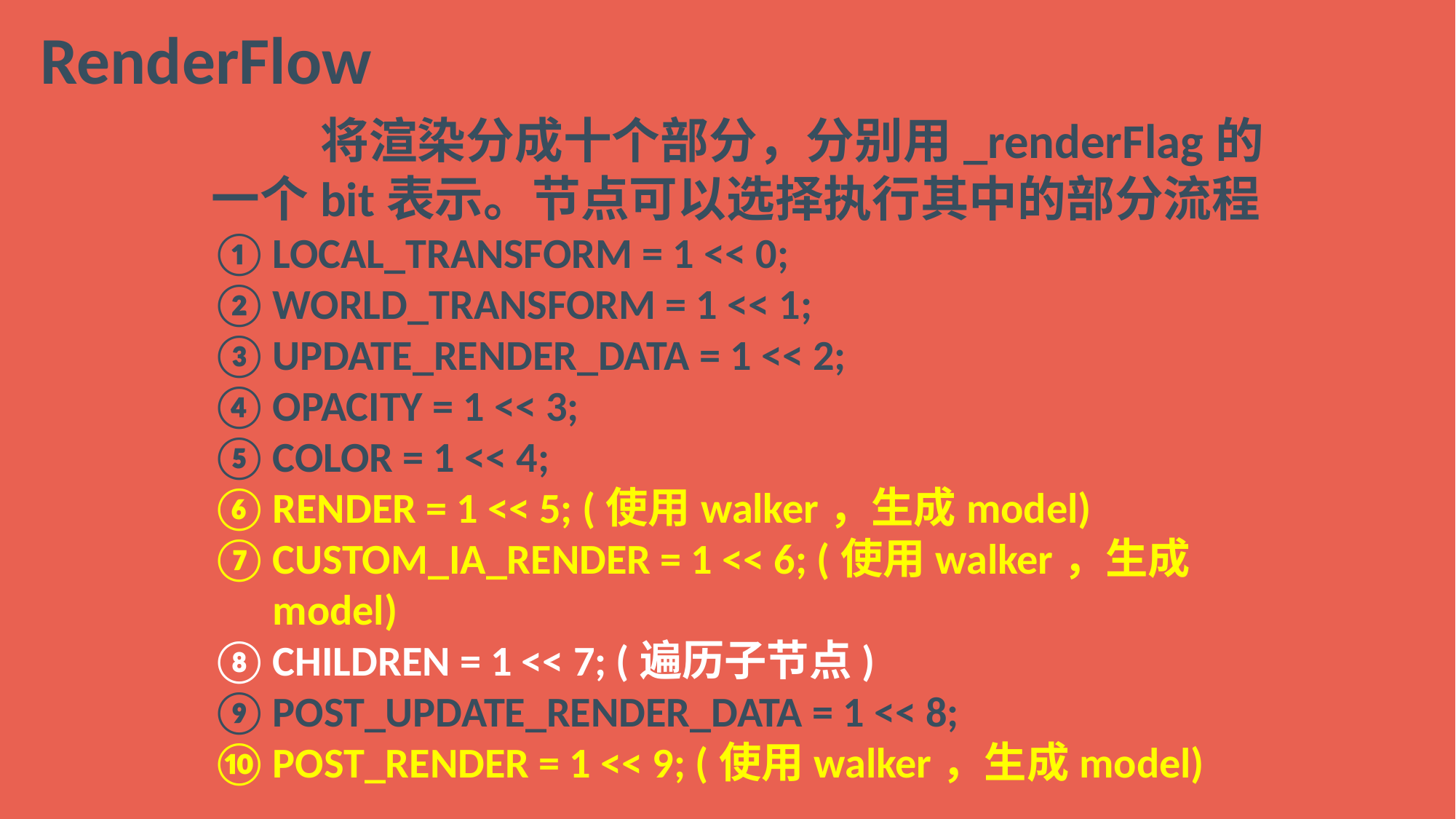

RenderFlow
	将渲染分成十个部分，分别用_renderFlag的一个bit表示。节点可以选择执行其中的部分流程
LOCAL_TRANSFORM = 1 << 0;
WORLD_TRANSFORM = 1 << 1;
UPDATE_RENDER_DATA = 1 << 2;
OPACITY = 1 << 3;
COLOR = 1 << 4;
RENDER = 1 << 5; (使用walker，生成model)
CUSTOM_IA_RENDER = 1 << 6; (使用walker，生成model)
CHILDREN = 1 << 7; (遍历子节点)
POST_UPDATE_RENDER_DATA = 1 << 8;
POST_RENDER = 1 << 9; (使用walker，生成model)